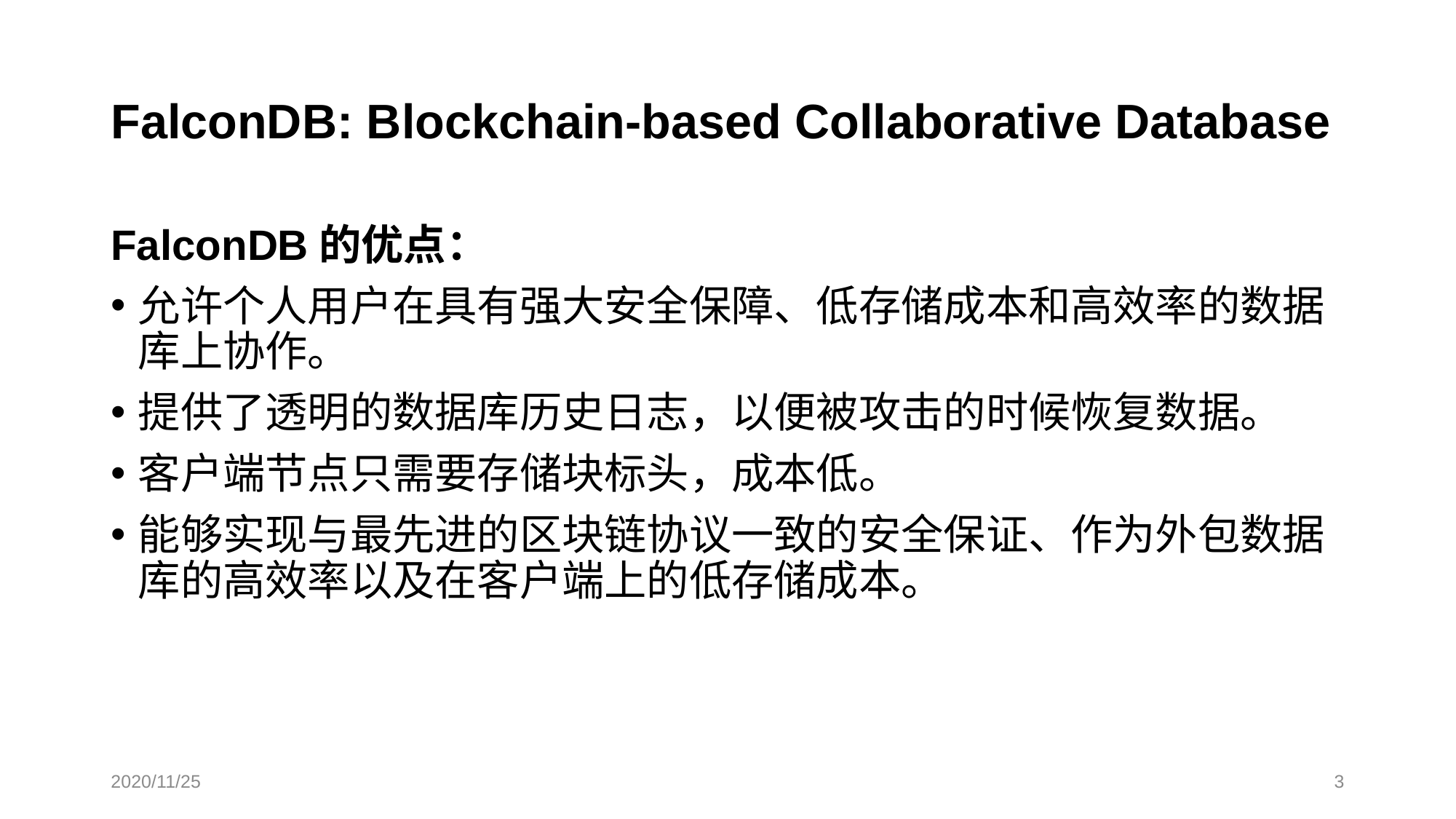

# FalconDB: Blockchain-based Collaborative Database
FalconDB的优点：
允许个人用户在具有强大安全保障、低存储成本和高效率的数据库上协作。
提供了透明的数据库历史日志，以便被攻击的时候恢复数据。
客户端节点只需要存储块标头，成本低。
能够实现与最先进的区块链协议一致的安全保证、作为外包数据库的高效率以及在客户端上的低存储成本。
2020/11/25
3